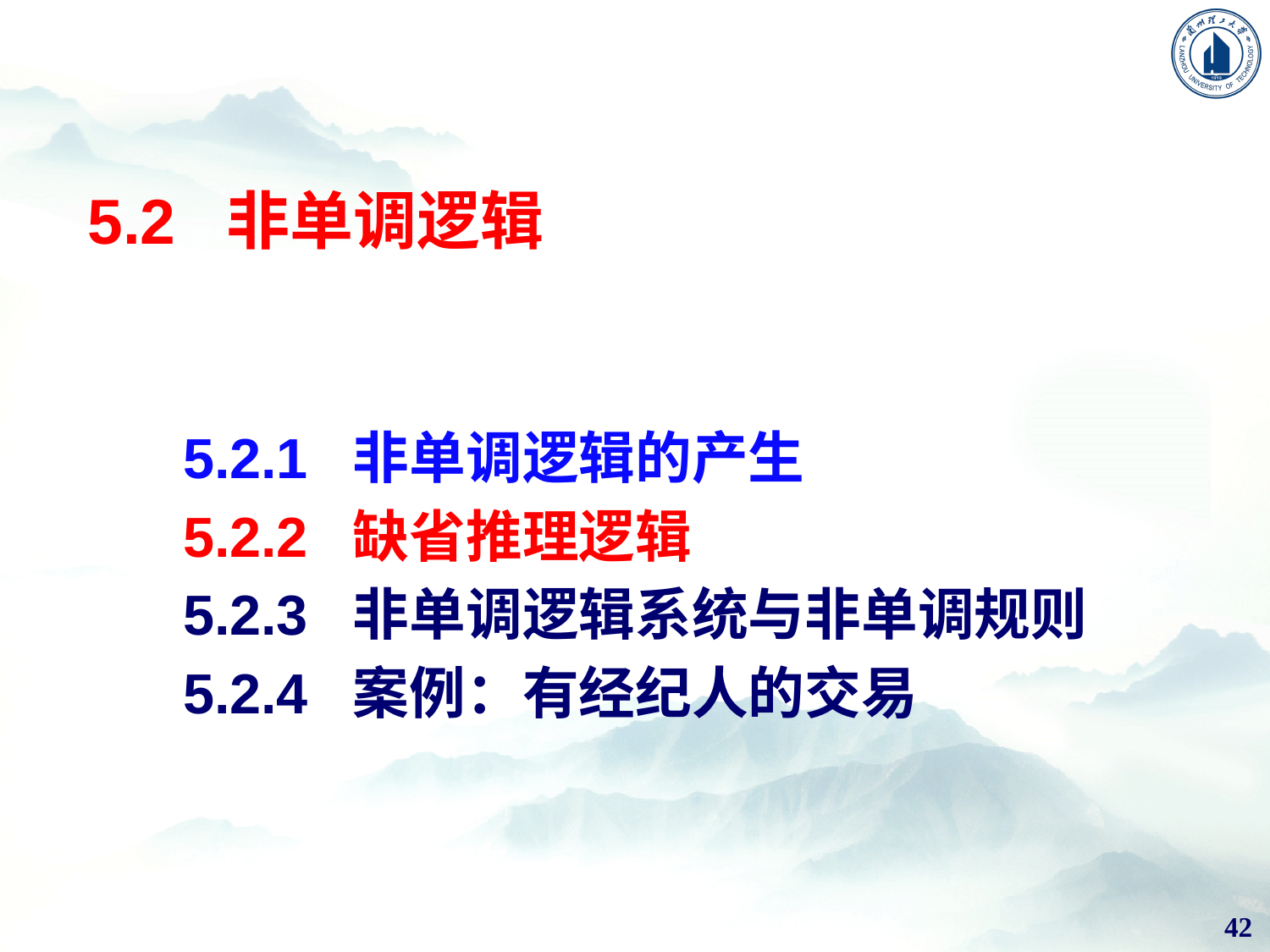

# 5.2  非单调逻辑
5.2.1  非单调逻辑的产生
5.2.2  缺省推理逻辑
5.2.3  非单调逻辑系统与非单调规则
5.2.4  案例：有经纪人的交易
42